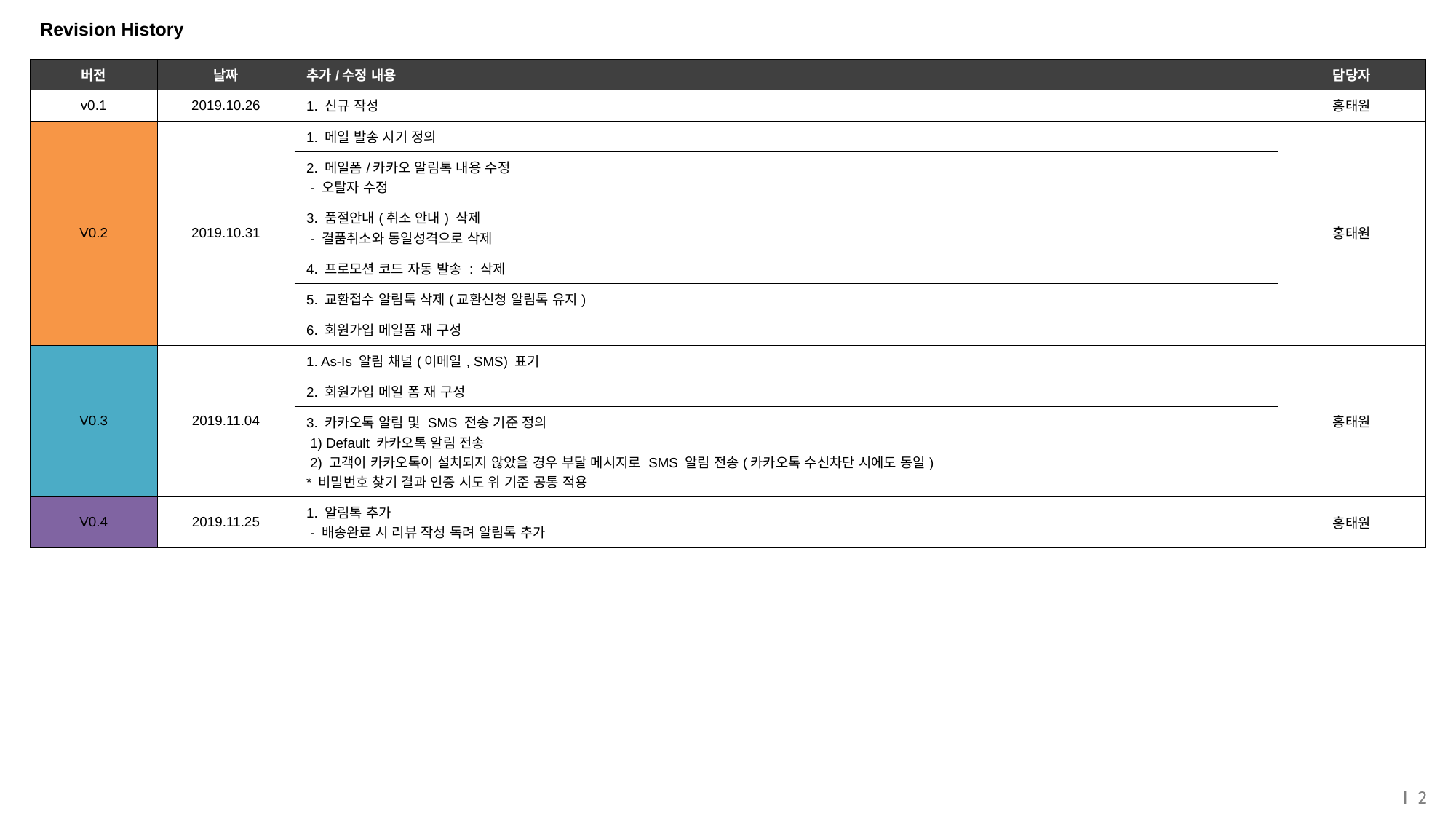

# Revision History
| 버전 | 날짜 | 추가/수정 내용 | 담당자 |
| --- | --- | --- | --- |
| v0.1 | 2019.10.26 | 1. 신규 작성 | 홍태원 |
| V0.2 | 2019.10.31 | 1. 메일 발송 시기 정의 | 홍태원 |
|  |  | 2. 메일폼/카카오 알림톡 내용 수정 - 오탈자 수정 |  |
|  |  | 3. 품절안내(취소 안내) 삭제 - 결품취소와 동일성격으로 삭제 |  |
|  |  | 4. 프로모션 코드 자동 발송 : 삭제 |  |
|  |  | 5. 교환접수 알림톡 삭제(교환신청 알림톡 유지) |  |
|  |  | 6. 회원가입 메일폼 재 구성 |  |
| V0.3 | 2019.11.04 | 1. As-Is 알림 채널(이메일, SMS) 표기 | 홍태원 |
|  |  | 2. 회원가입 메일 폼 재 구성 |  |
|  |  | 3. 카카오톡 알림 및 SMS 전송 기준 정의 1) Default 카카오톡 알림 전송 2) 고객이 카카오톡이 설치되지 않았을 경우 부달 메시지로 SMS 알림 전송(카카오톡 수신차단 시에도 동일) \* 비밀번호 찾기 결과 인증 시도 위 기준 공통 적용 |  |
| V0.4 | 2019.11.25 | 1. 알림톡 추가 - 배송완료 시 리뷰 작성 독려 알림톡 추가 | 홍태원 |